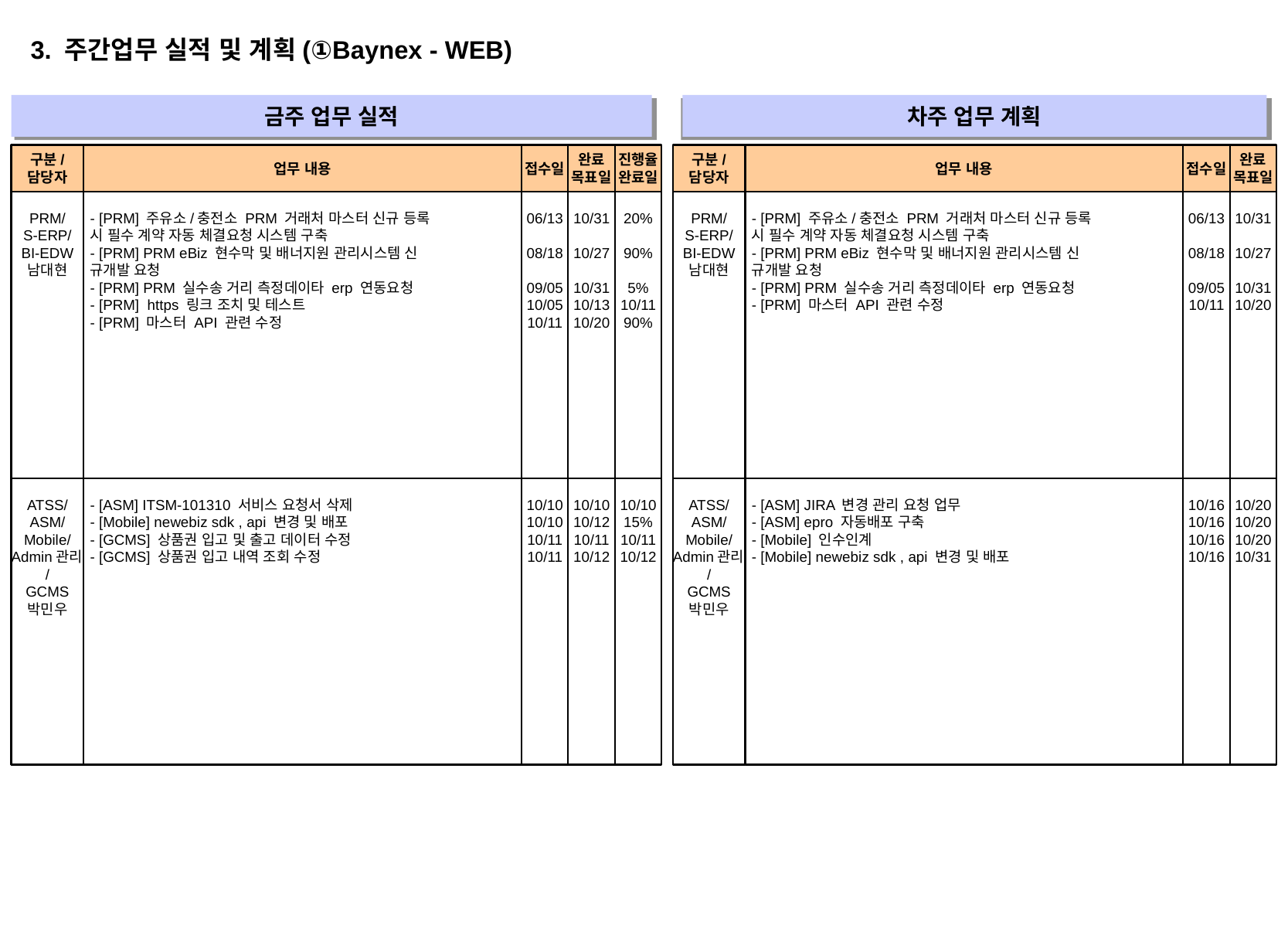

3. 주간업무 실적 및 계획(①Baynex - WEB)
금주 업무 실적
차주 업무 계획
" "
" "
구분/
담당자
업무 내용
접수일
완료
목표일
진행율
완료일
구분/
담당자
업무 내용
접수일
완료
목표일
PRM/
S-ERP/
BI-EDW
남대현

- [PRM] 주유소/충전소 PRM 거래처 마스터 신규 등록
시 필수 계약 자동 체결요청 시스템 구축
- [PRM] PRM eBiz 현수막 및 배너지원 관리시스템 신
규개발 요청
- [PRM] PRM 실수송 거리 측정데이타 erp 연동요청
- [PRM]  https 링크 조치 및 테스트
- [PRM] 마스터 API 관련 수정
06/13
08/18
09/05
10/05
10/11
10/31
10/27
10/31
10/13
10/20
20%
90%
5%
10/11
90%
PRM/
S-ERP/
BI-EDW
남대현

- [PRM] 주유소/충전소 PRM 거래처 마스터 신규 등록
시 필수 계약 자동 체결요청 시스템 구축
- [PRM] PRM eBiz 현수막 및 배너지원 관리시스템 신
규개발 요청
- [PRM] PRM 실수송 거리 측정데이타 erp 연동요청
- [PRM] 마스터 API 관련 수정
06/13
08/18
09/05
10/11
10/31
10/27
10/31
10/20
ATSS/
ASM/
Mobile/
Admin관리/
GCMS
박민우

- [ASM] ITSM-101310 서비스 요청서 삭제
- [Mobile] newebiz sdk , api 변경 및 배포
- [GCMS] 상품권 입고 및 출고 데이터 수정
- [GCMS] 상품권 입고 내역 조회 수정
10/10
10/10
10/11
10/11
10/10
10/12
10/11
10/12
10/10
15%
10/11
10/12
ATSS/
ASM/
Mobile/
Admin관리/
GCMS
박민우

- [ASM] JIRA 변경 관리 요청 업무
- [ASM] epro 자동배포 구축
- [Mobile] 인수인계
- [Mobile] newebiz sdk , api 변경 및 배포
10/16
10/16
10/16
10/16
10/20
10/20
10/20
10/31